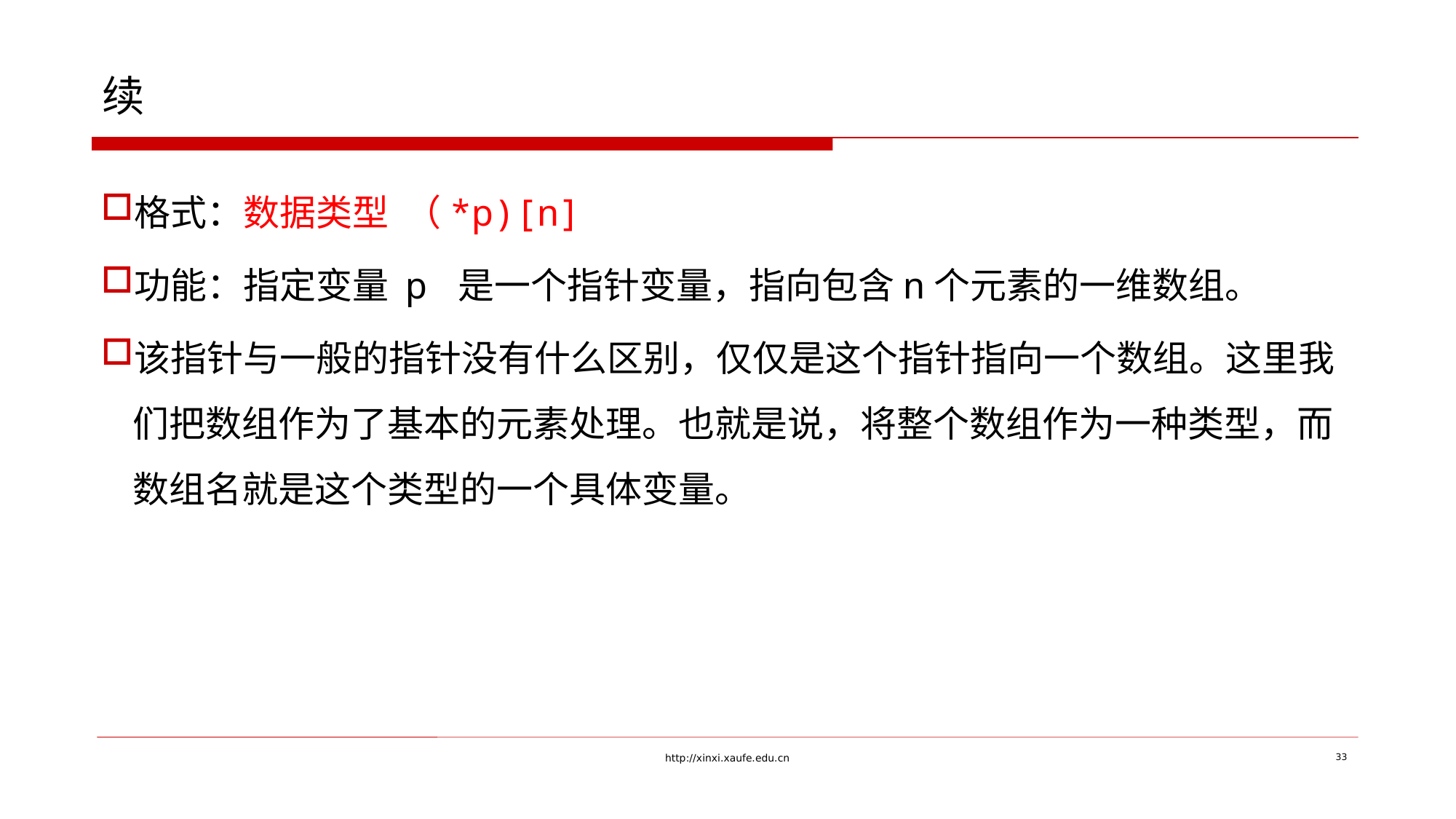

# 续
格式：数据类型  （*p)[n]
功能：指定变量 p 是一个指针变量，指向包含n个元素的一维数组。
该指针与一般的指针没有什么区别，仅仅是这个指针指向一个数组。这里我们把数组作为了基本的元素处理。也就是说，将整个数组作为一种类型，而数组名就是这个类型的一个具体变量。
http://xinxi.xaufe.edu.cn
33